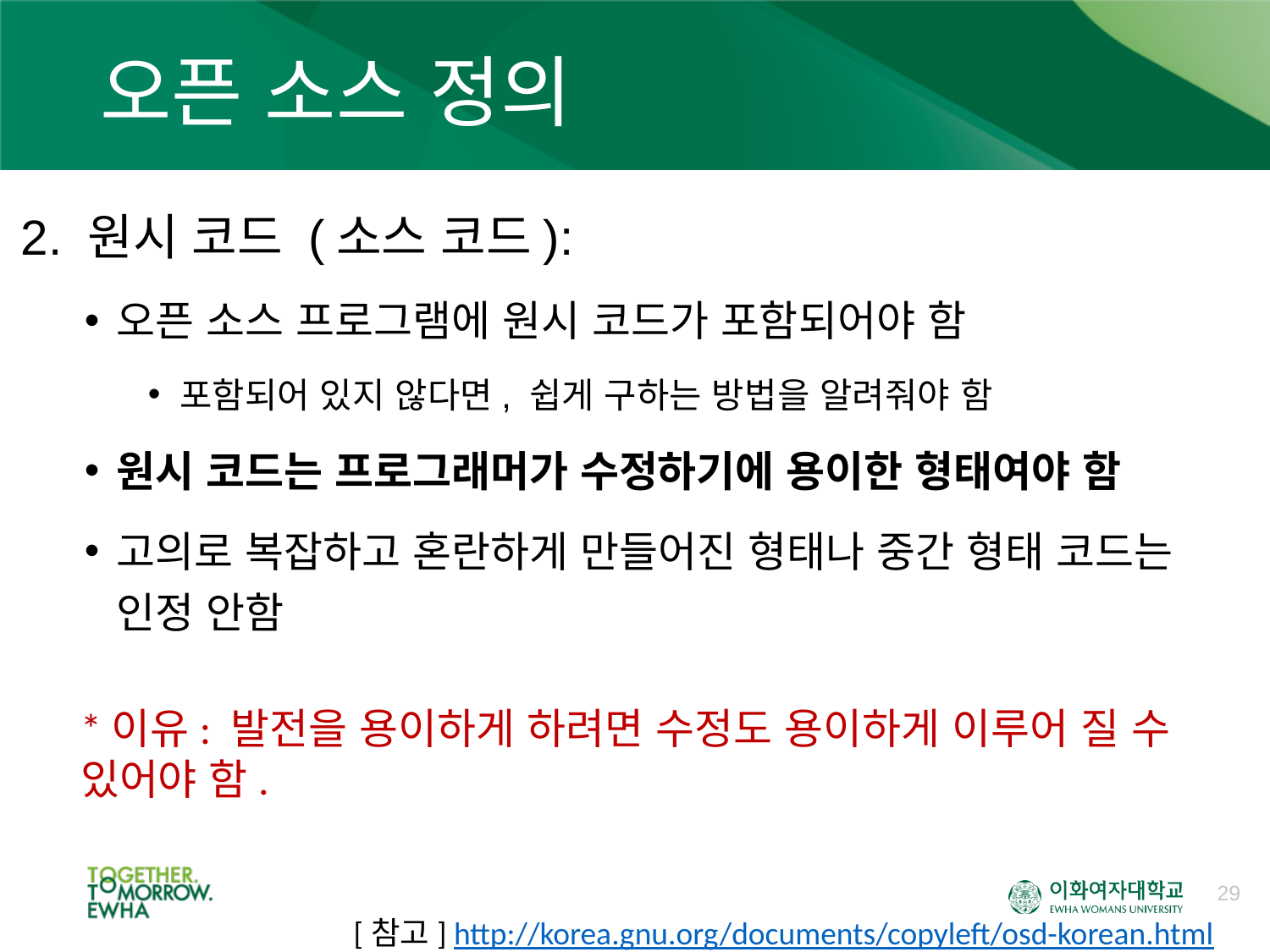

# 오픈 소스 정의
2. 원시 코드 (소스 코드):
오픈 소스 프로그램에 원시 코드가 포함되어야 함
포함되어 있지 않다면, 쉽게 구하는 방법을 알려줘야 함
원시 코드는 프로그래머가 수정하기에 용이한 형태여야 함
고의로 복잡하고 혼란하게 만들어진 형태나 중간 형태 코드는 인정 안함
*이유: 발전을 용이하게 하려면 수정도 용이하게 이루어 질 수 있어야 함.
29
[참고] http://korea.gnu.org/documents/copyleft/osd-korean.html